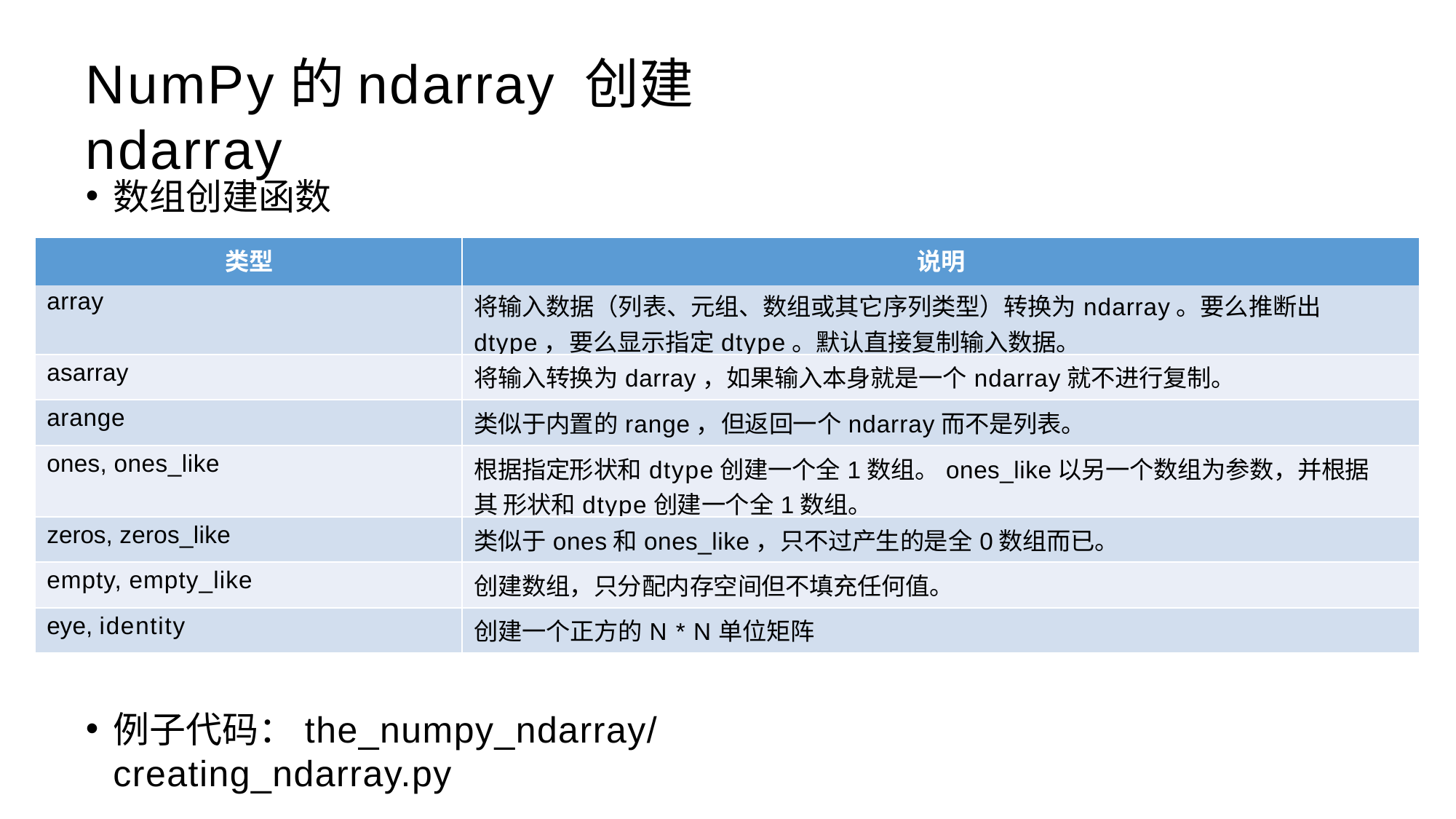

# NumPy的ndarray 创建ndarray
数组创建函数
| 类型 | 说明 |
| --- | --- |
| array | 将输入数据（列表、元组、数组或其它序列类型）转换为ndarray。要么推断出 dtype，要么显示指定dtype。默认直接复制输入数据。 |
| asarray | 将输入转换为darray，如果输入本身就是一个ndarray就不进行复制。 |
| arange | 类似于内置的range，但返回一个ndarray而不是列表。 |
| ones, ones\_like | 根据指定形状和dtype创建一个全1数组。ones\_like以另一个数组为参数，并根据其 形状和dtype创建一个全1数组。 |
| zeros, zeros\_like | 类似于ones和ones\_like，只不过产生的是全0数组而已。 |
| empty, empty\_like | 创建数组，只分配内存空间但不填充任何值。 |
| eye, identity | 创建一个正方的N \* N单位矩阵 |
例子代码：the_numpy_ndarray/creating_ndarray.py